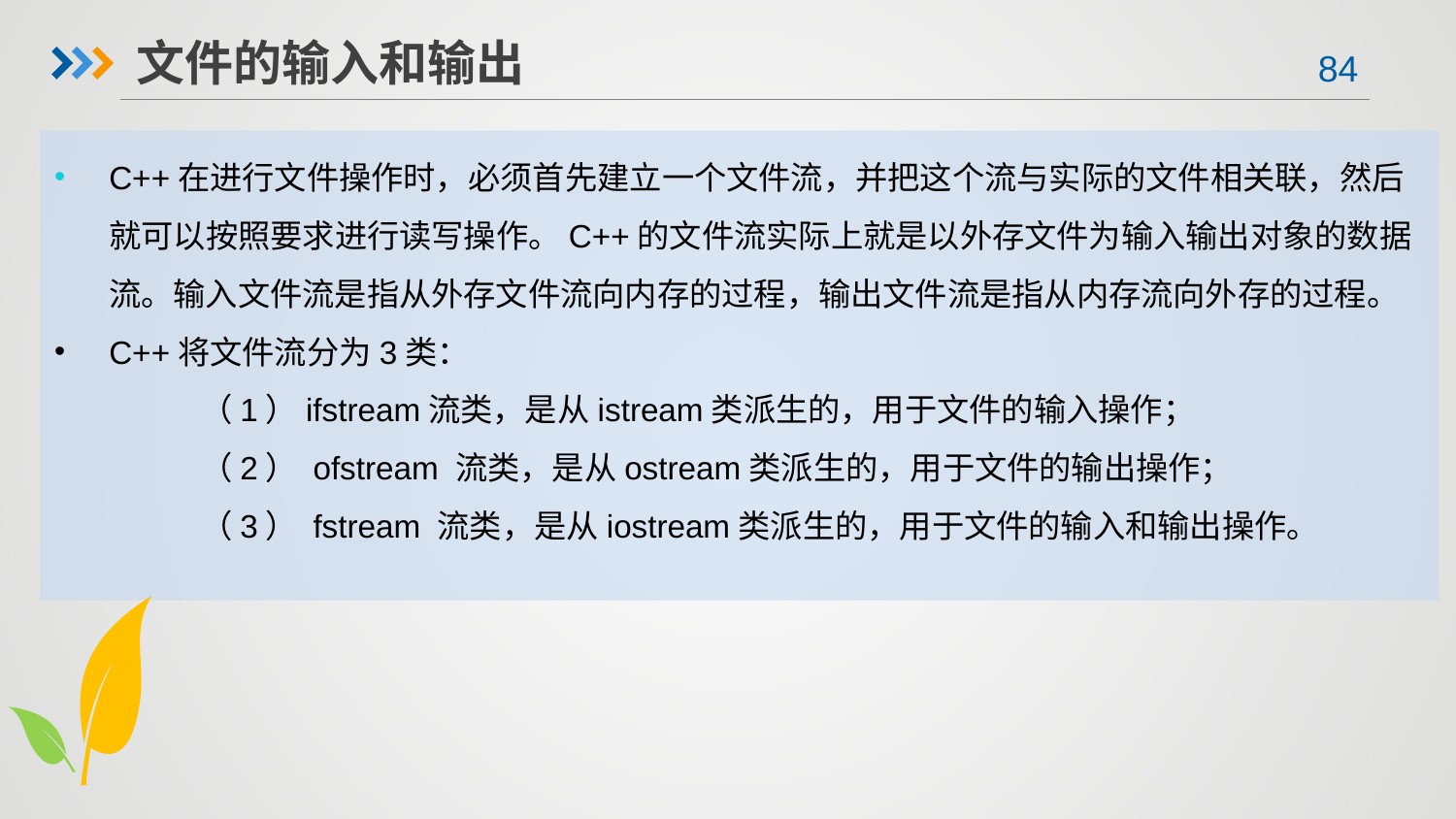

文件的输入和输出
C++在进行文件操作时，必须首先建立一个文件流，并把这个流与实际的文件相关联，然后就可以按照要求进行读写操作。C++的文件流实际上就是以外存文件为输入输出对象的数据流。输入文件流是指从外存文件流向内存的过程，输出文件流是指从内存流向外存的过程。
C++将文件流分为3类：
	（1）ifstream流类，是从istream类派生的，用于文件的输入操作；
	（2） ofstream 流类，是从ostream类派生的，用于文件的输出操作；
	（3） fstream 流类，是从iostream类派生的，用于文件的输入和输出操作。